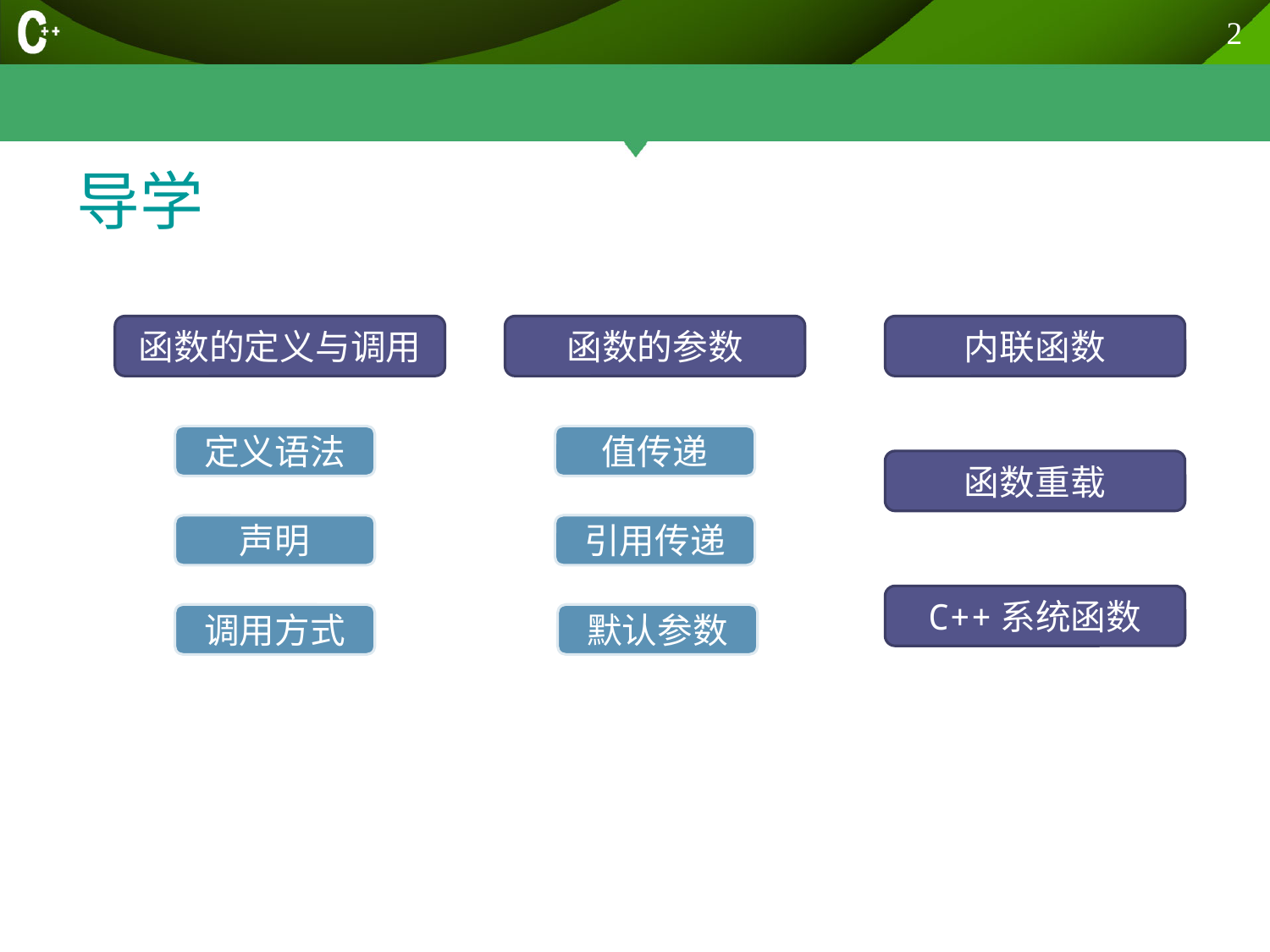

2
# 导学
函数的定义与调用
函数的参数
内联函数
定义语法
值传递
函数重载
声明
引用传递
C++系统函数
调用方式
默认参数